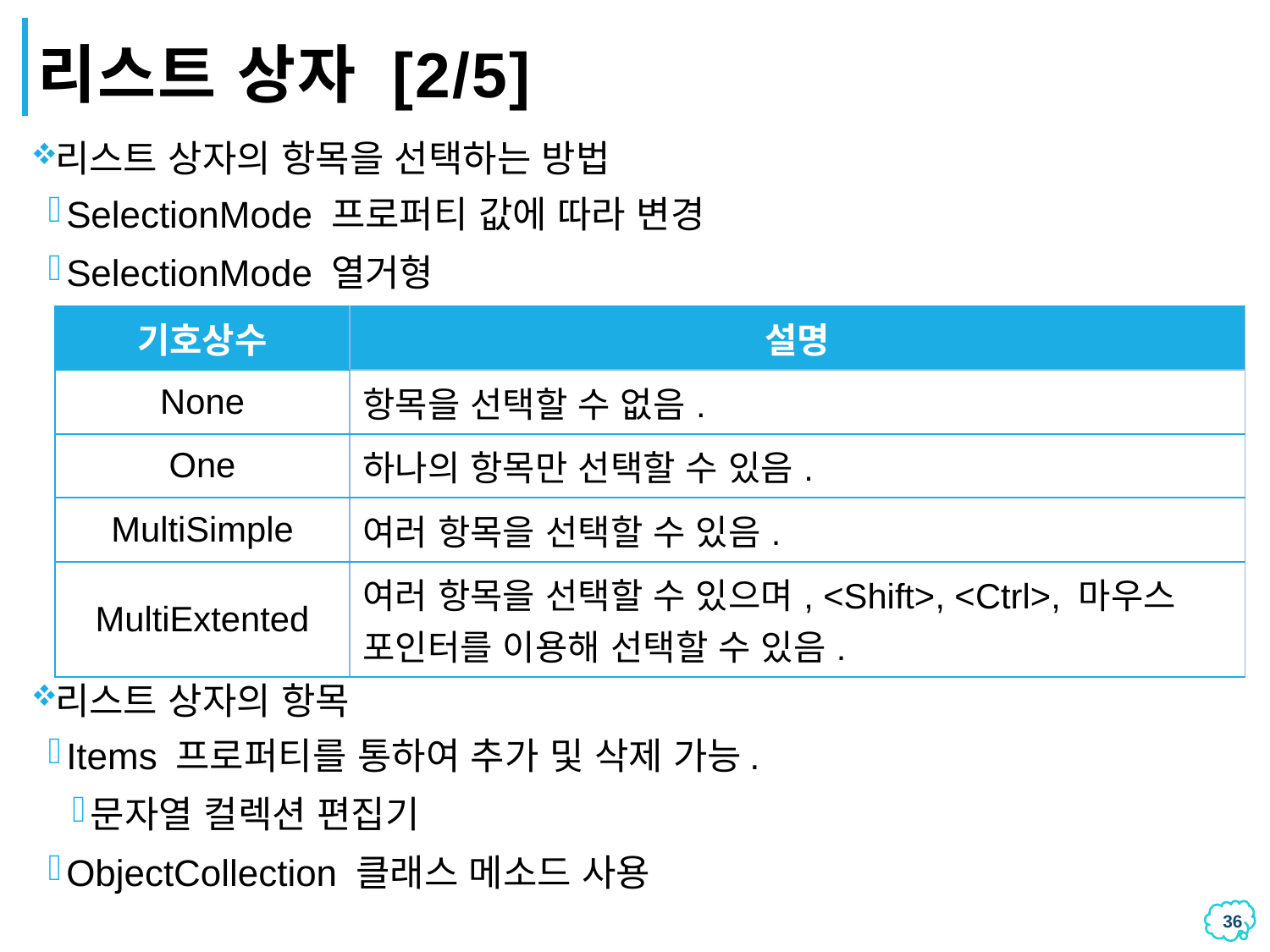

# 리스트 상자 [2/5]
리스트 상자의 항목을 선택하는 방법
SelectionMode 프로퍼티 값에 따라 변경
SelectionMode 열거형

리스트 상자의 항목
Items 프로퍼티를 통하여 추가 및 삭제 가능.
문자열 컬렉션 편집기
ObjectCollection 클래스 메소드 사용

| 기호상수 | 설명 |
| --- | --- |
| None | 항목을 선택할 수 없음. |
| One | 하나의 항목만 선택할 수 있음. |
| MultiSimple | 여러 항목을 선택할 수 있음. |
| MultiExtented | 여러 항목을 선택할 수 있으며, <Shift>, <Ctrl>, 마우스 포인터를 이용해 선택할 수 있음. |
36